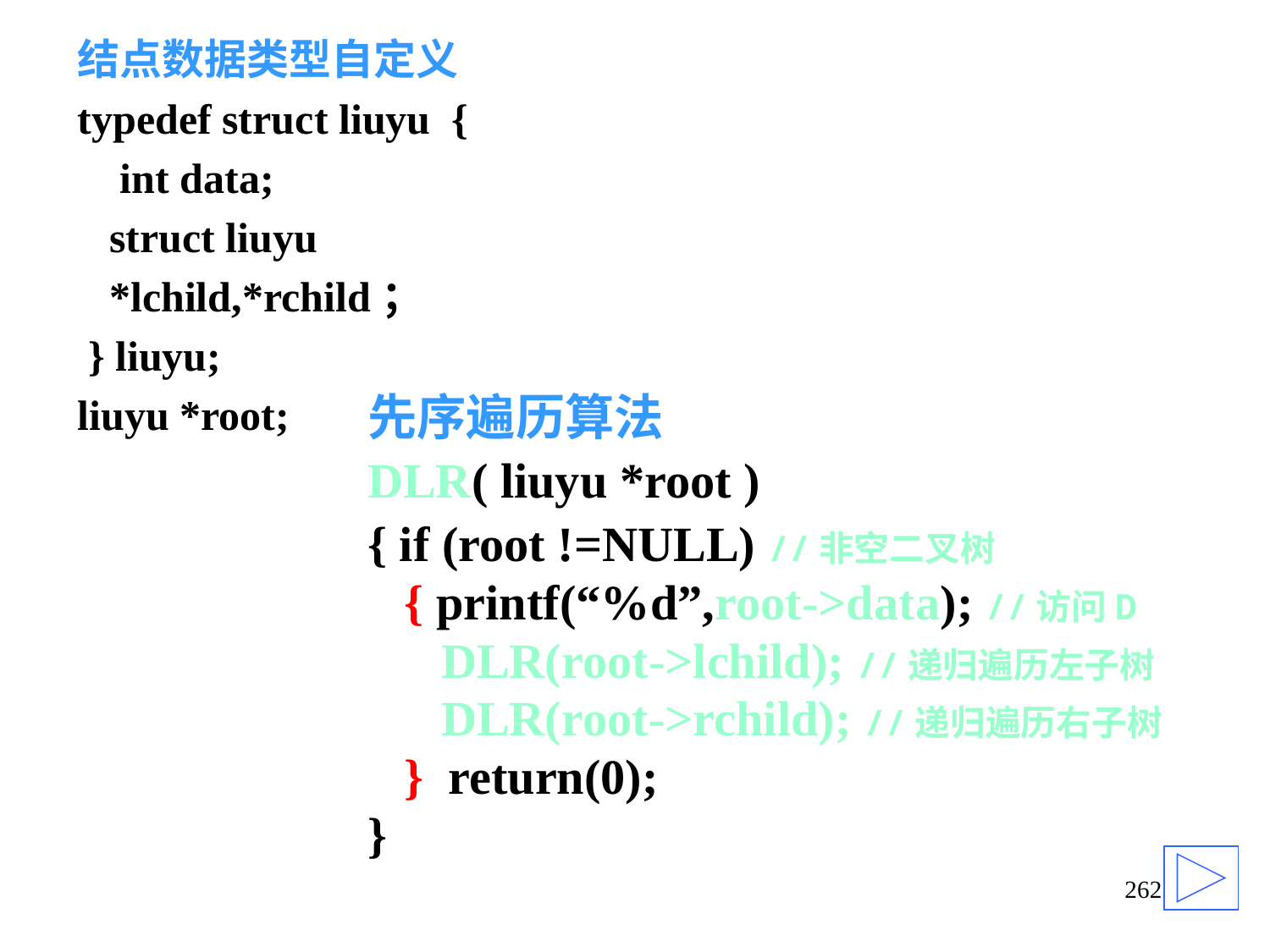

结点数据类型自定义
typedef struct liuyu  {
    int data;
   struct liuyu
   *lchild,*rchild；
 } liuyu;
liuyu *root;
先序遍历算法
DLR( liuyu *root )
{ if (root !=NULL) //非空二叉树
   { printf(“%d”,root->data); //访问D
      DLR(root->lchild); //递归遍历左子树
      DLR(root->rchild); //递归遍历右子树
   }  return(0);
}

262